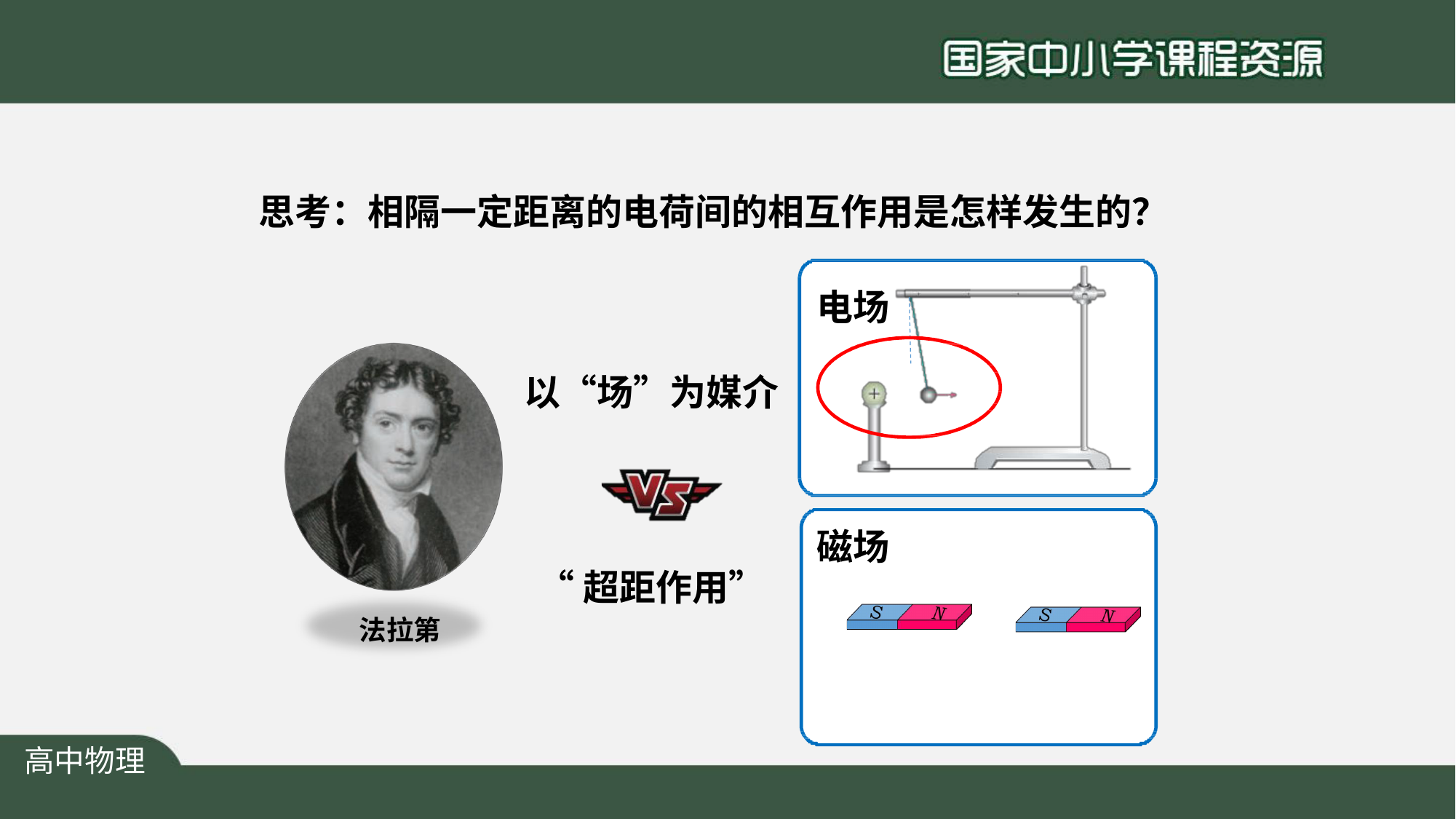

# 思考：相隔一定距离的电荷间的相互作用是怎样发生的？

电场
以“场”为媒介

磁场
“超距作用”
法拉第

高中物理